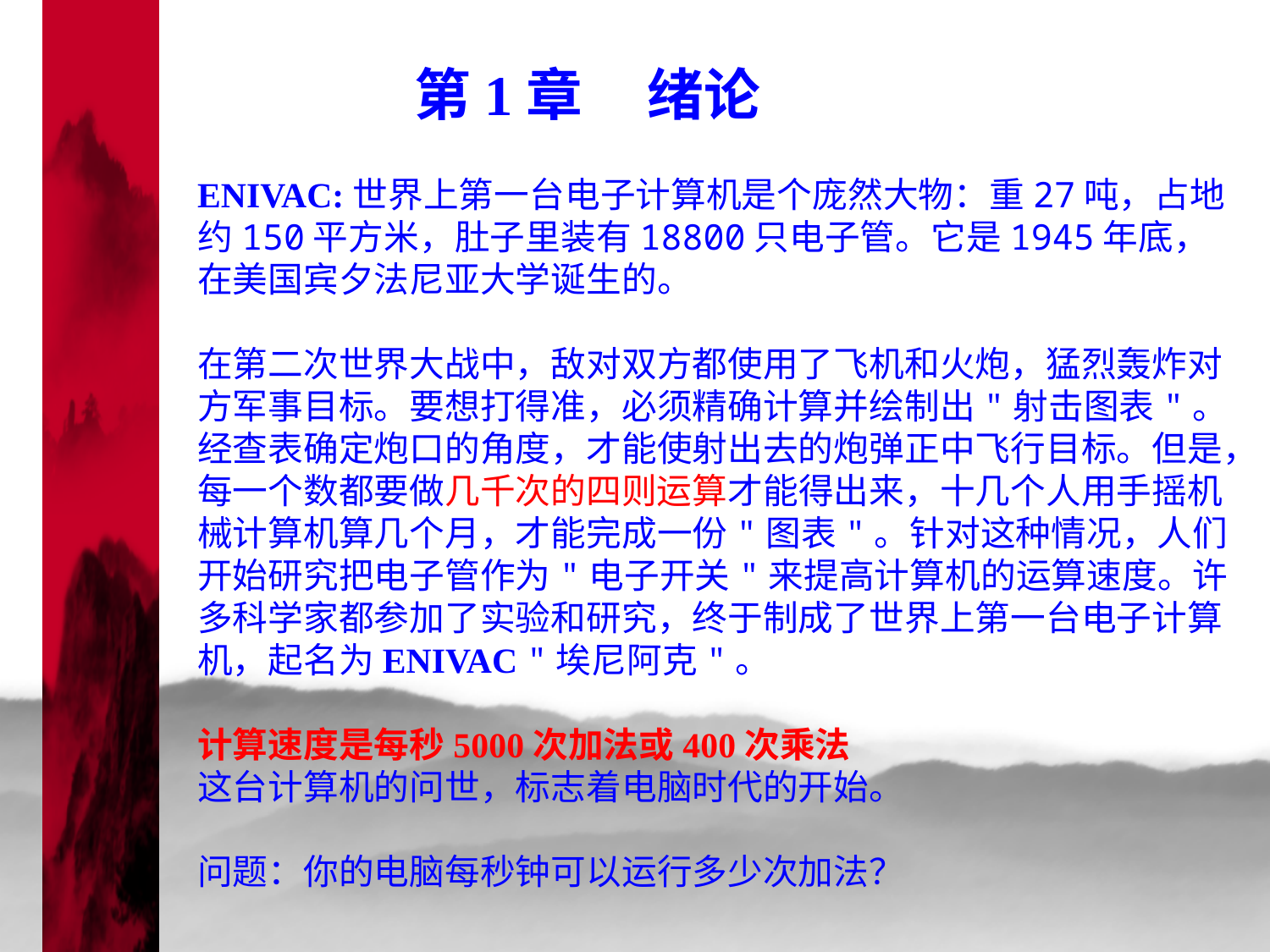

第1章     绪论
ENIVAC:世界上第一台电子计算机是个庞然大物：重27吨，占地约150平方米，肚子里装有18800只电子管。它是1945年底，在美国宾夕法尼亚大学诞生的。

在第二次世界大战中，敌对双方都使用了飞机和火炮，猛烈轰炸对方军事目标。要想打得准，必须精确计算并绘制出"射击图表"。经查表确定炮口的角度，才能使射出去的炮弹正中飞行目标。但是，每一个数都要做几千次的四则运算才能得出来，十几个人用手摇机械计算机算几个月，才能完成一份"图表"。针对这种情况，人们开始研究把电子管作为"电子开关"来提高计算机的运算速度。许多科学家都参加了实验和研究，终于制成了世界上第一台电子计算机，起名为ENIVAC "埃尼阿克"。

计算速度是每秒5000次加法或400次乘法
这台计算机的问世，标志着电脑时代的开始。

问题：你的电脑每秒钟可以运行多少次加法？